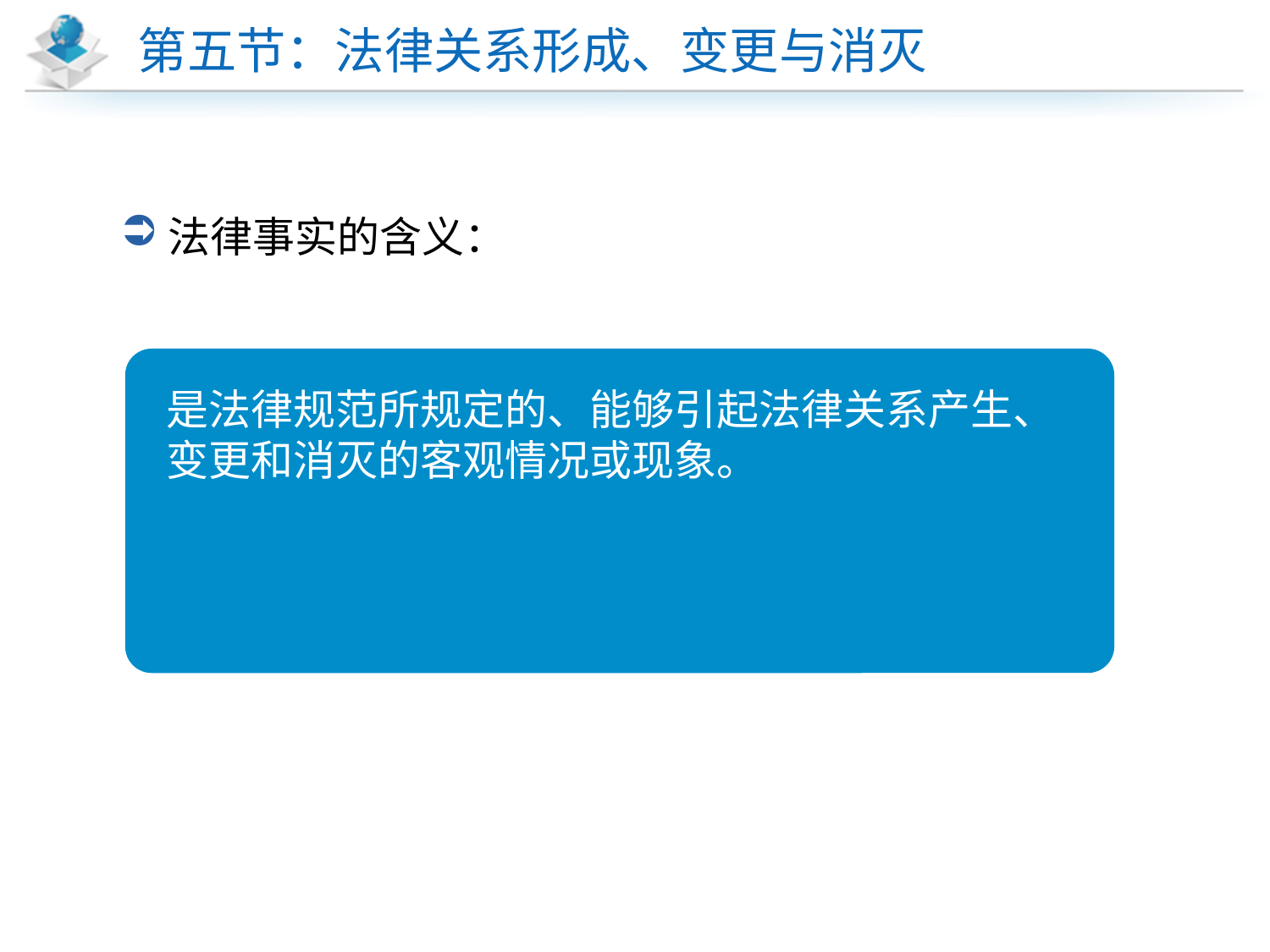

# 第五节：法律关系形成、变更与消灭
法律事实的含义：

是法律规范所规定的、能够引起法律关系产生、变更和消灭的客观情况或现象。